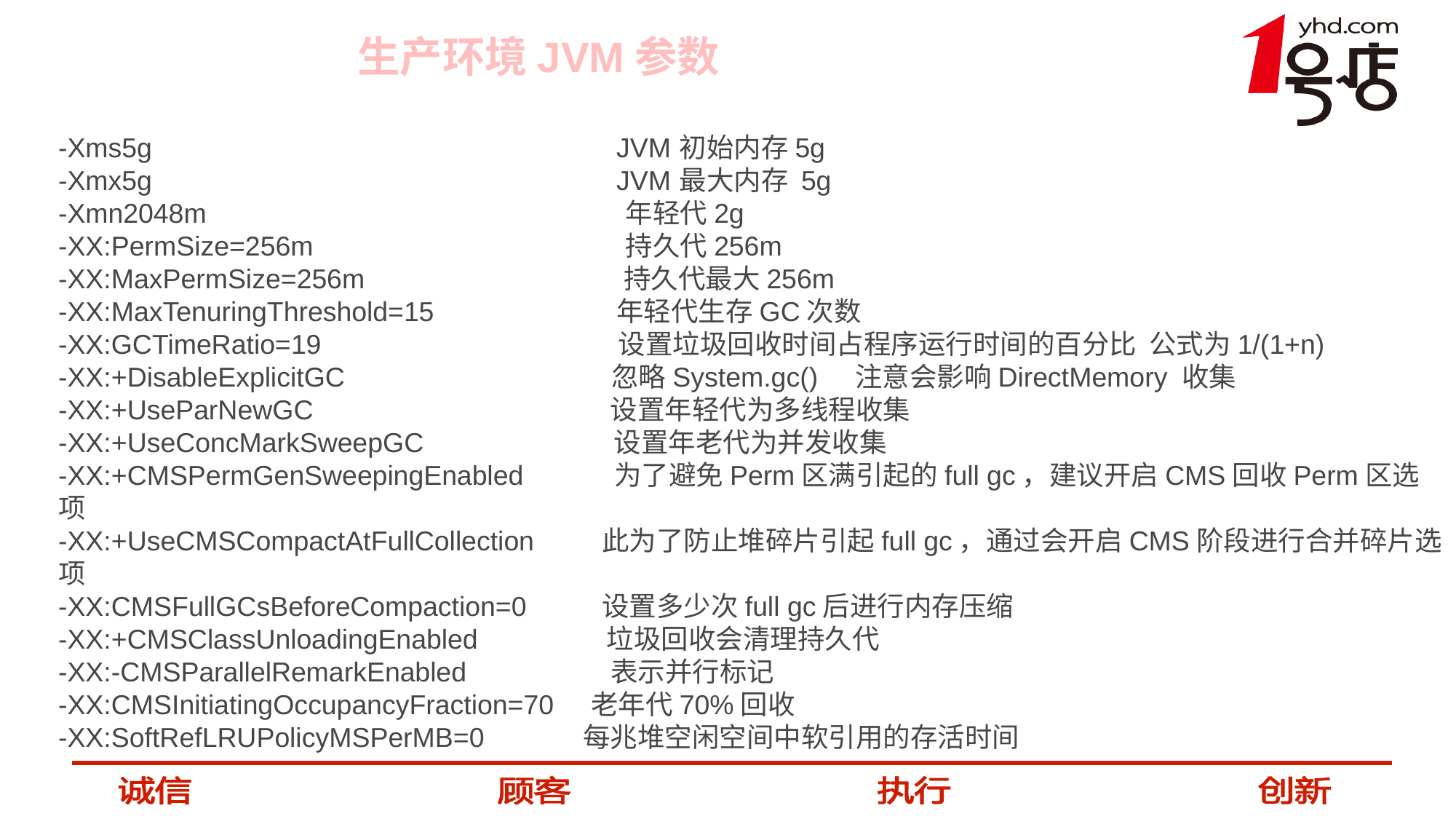

生产环境JVM参数
-Xms5g                                                             JVM初始内存5g
-Xmx5g                                                             JVM最大内存 5g
-Xmn2048m                                                      年轻代2g
-XX:PermSize=256m                                        持久代256m
-XX:MaxPermSize=256m                                 持久代最大256m
-XX:MaxTenuringThreshold=15                       年轻代生存GC次数
-XX:GCTimeRatio=19                                      设置垃圾回收时间占程序运行时间的百分比  公式为1/(1+n)
-XX:+DisableExplicitGC                                  忽略System.gc()    注意会影响DirectMemory 收集
-XX:+UseParNewGC                                      设置年轻代为多线程收集
-XX:+UseConcMarkSweepGC                        设置年老代为并发收集
-XX:+CMSPermGenSweepingEnabled           为了避免Perm区满引起的full gc，建议开启CMS回收Perm区选项
-XX:+UseCMSCompactAtFullCollection        此为了防止堆碎片引起full gc，通过会开启CMS阶段进行合并碎片选项
-XX:CMSFullGCsBeforeCompaction=0         设置多少次full gc后进行内存压缩
-XX:+CMSClassUnloadingEnabled                垃圾回收会清理持久代
-XX:-CMSParallelRemarkEnabled                  表示并行标记
-XX:CMSInitiatingOccupancyFraction=70    老年代70%回收
-XX:SoftRefLRUPolicyMSPerMB=0            每兆堆空闲空间中软引用的存活时间